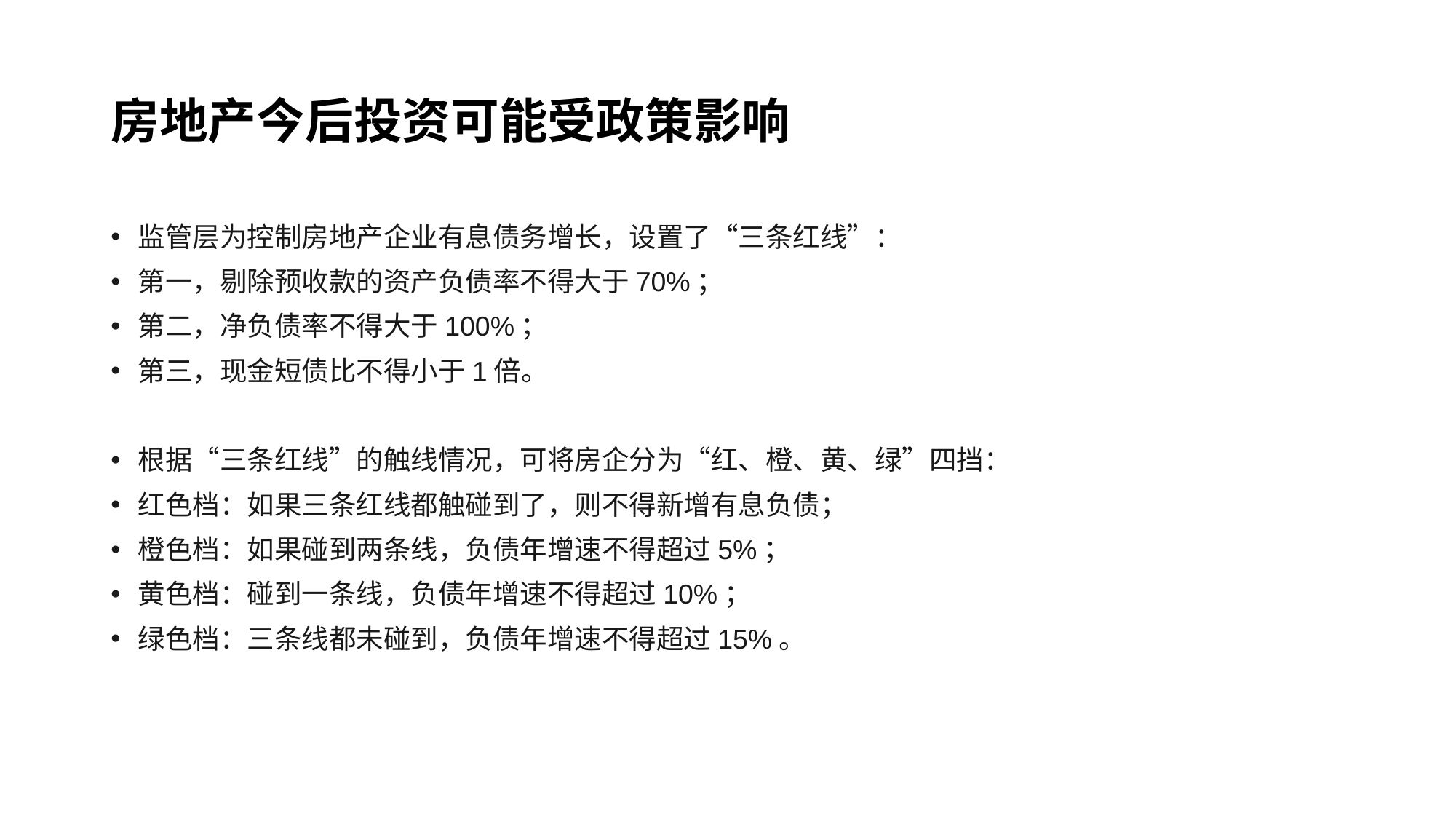

# 房地产今后投资可能受政策影响
监管层为控制房地产企业有息债务增长，设置了“三条红线”：
第一，剔除预收款的资产负债率不得大于70%；
第二，净负债率不得大于100%；
第三，现金短债比不得小于1倍。

根据“三条红线”的触线情况，可将房企分为“红、橙、黄、绿”四挡：
红色档：如果三条红线都触碰到了，则不得新增有息负债；
橙色档：如果碰到两条线，负债年增速不得超过5%；
黄色档：碰到一条线，负债年增速不得超过10%；
绿色档：三条线都未碰到，负债年增速不得超过15%。